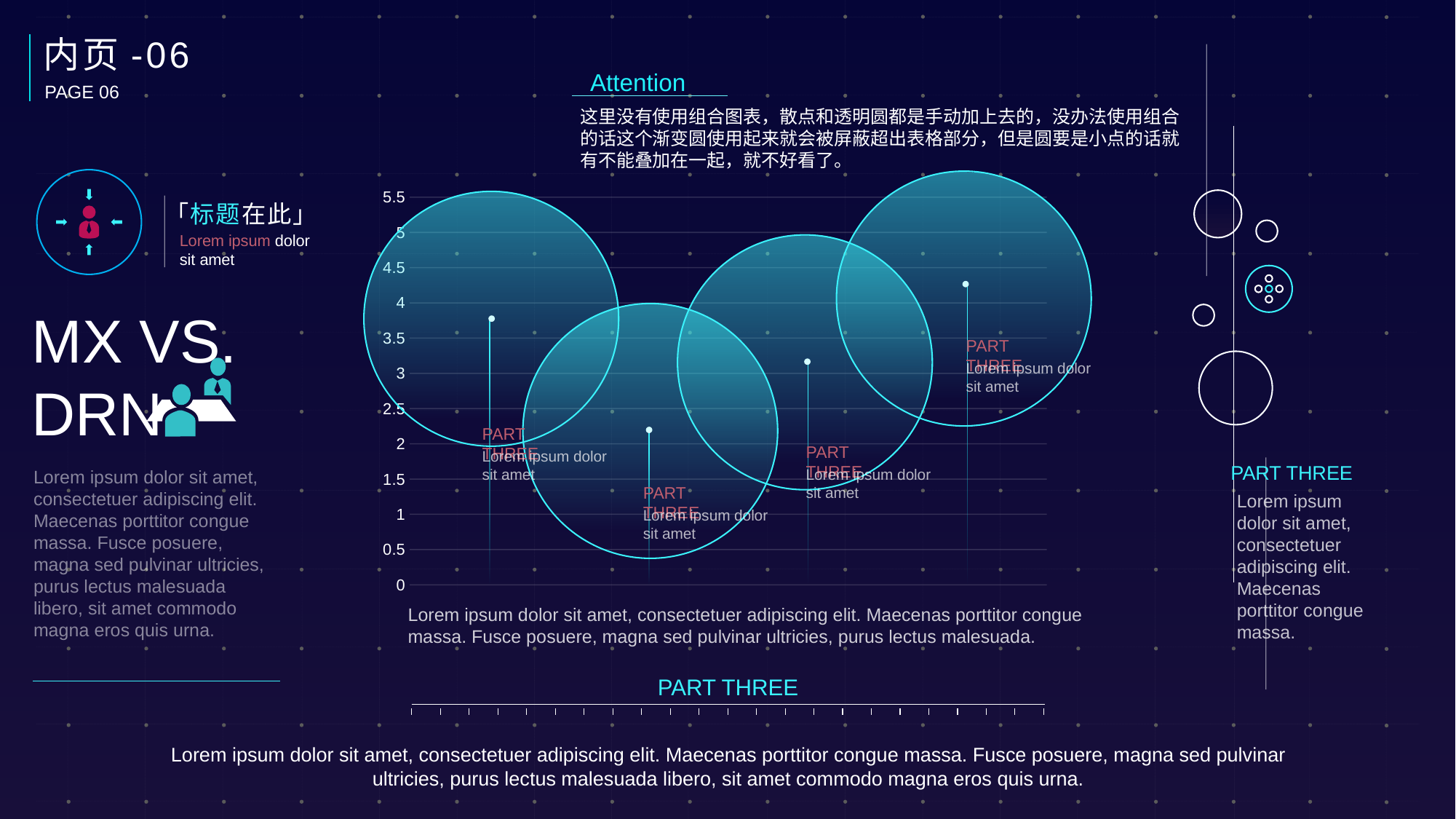

内页-06
PAGE 06

Attention
这里没有使用组合图表，散点和透明圆都是手动加上去的，没办法使用组合的话这个渐变圆使用起来就会被屏蔽超出表格部分，但是圆要是小点的话就有不能叠加在一起，就不好看了。

### Chart

| Category | 系列 1 |
|---|---|
| 类别 1 | 3.8 |
| 类别 2 | 2.2 |
| 类别 3 | 3.2 |
| 类别 4 | 4.3 |

「标题在此」
Lorem ipsum dolor sit amet
MX VS.
DRN
PART THREE
Lorem ipsum dolor sit amet

PART THREE
PART THREE
Lorem ipsum dolor sit amet
PART THREE
Lorem ipsum dolor sit amet
Lorem ipsum dolor sit amet, consectetuer adipiscing elit. Maecenas porttitor congue massa. Fusce posuere, magna sed pulvinar ultricies, purus lectus malesuada libero, sit amet commodo magna eros quis urna.

PART THREE
Lorem ipsum dolor sit amet, consectetuer adipiscing elit. Maecenas porttitor congue massa.
Lorem ipsum dolor sit amet
Lorem ipsum dolor sit amet, consectetuer adipiscing elit. Maecenas porttitor congue massa. Fusce posuere, magna sed pulvinar ultricies, purus lectus malesuada.
PART THREE
Lorem ipsum dolor sit amet, consectetuer adipiscing elit. Maecenas porttitor congue massa. Fusce posuere, magna sed pulvinar ultricies, purus lectus malesuada libero, sit amet commodo magna eros quis urna.